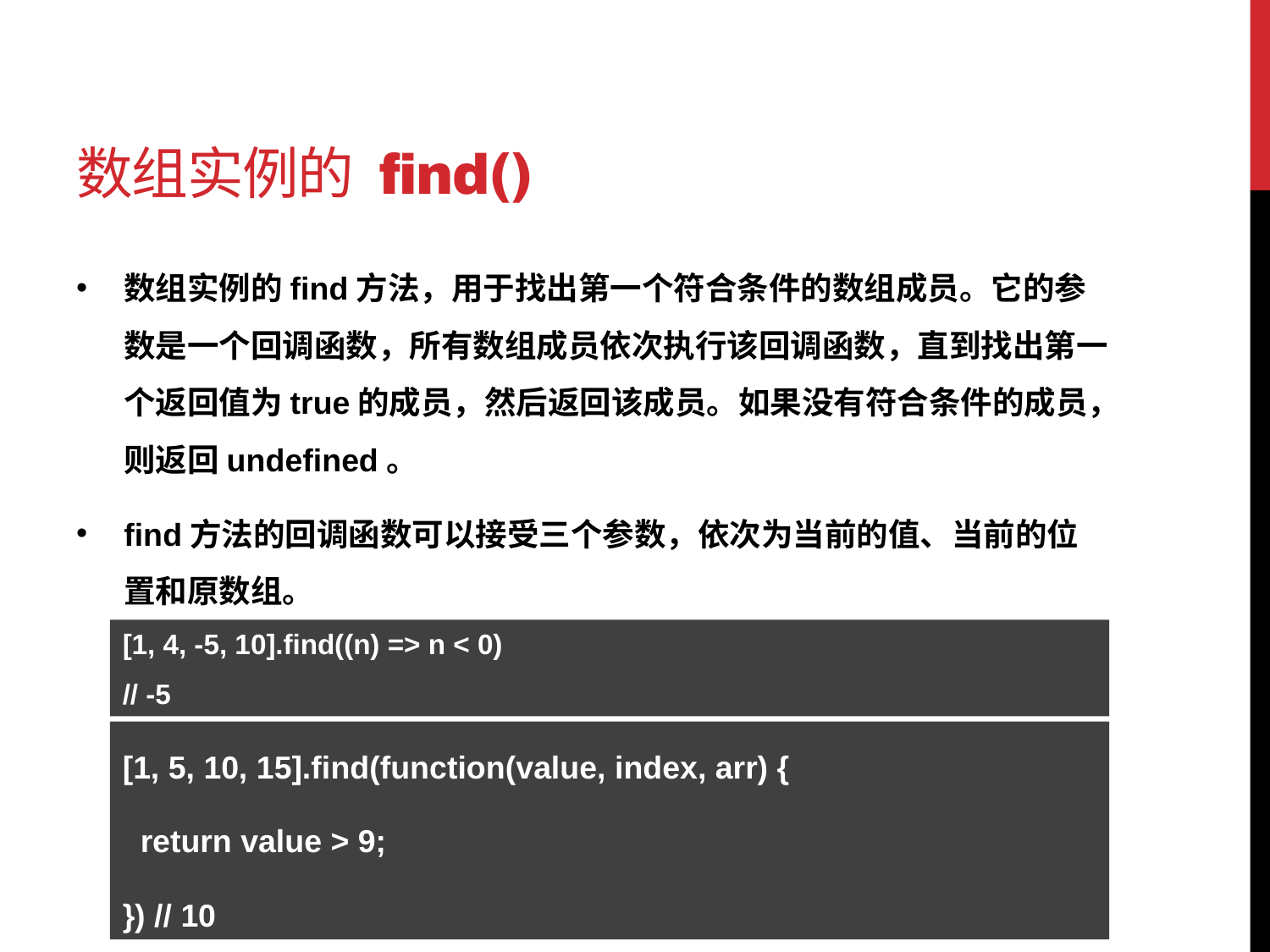

# 数组实例的 find()
数组实例的find方法，用于找出第一个符合条件的数组成员。它的参数是一个回调函数，所有数组成员依次执行该回调函数，直到找出第一个返回值为true的成员，然后返回该成员。如果没有符合条件的成员，则返回undefined。
find方法的回调函数可以接受三个参数，依次为当前的值、当前的位置和原数组。

[1, 4, -5, 10].find((n) => n < 0)
// -5
[1, 5, 10, 15].find(function(value, index, arr) {
  return value > 9;
}) // 10